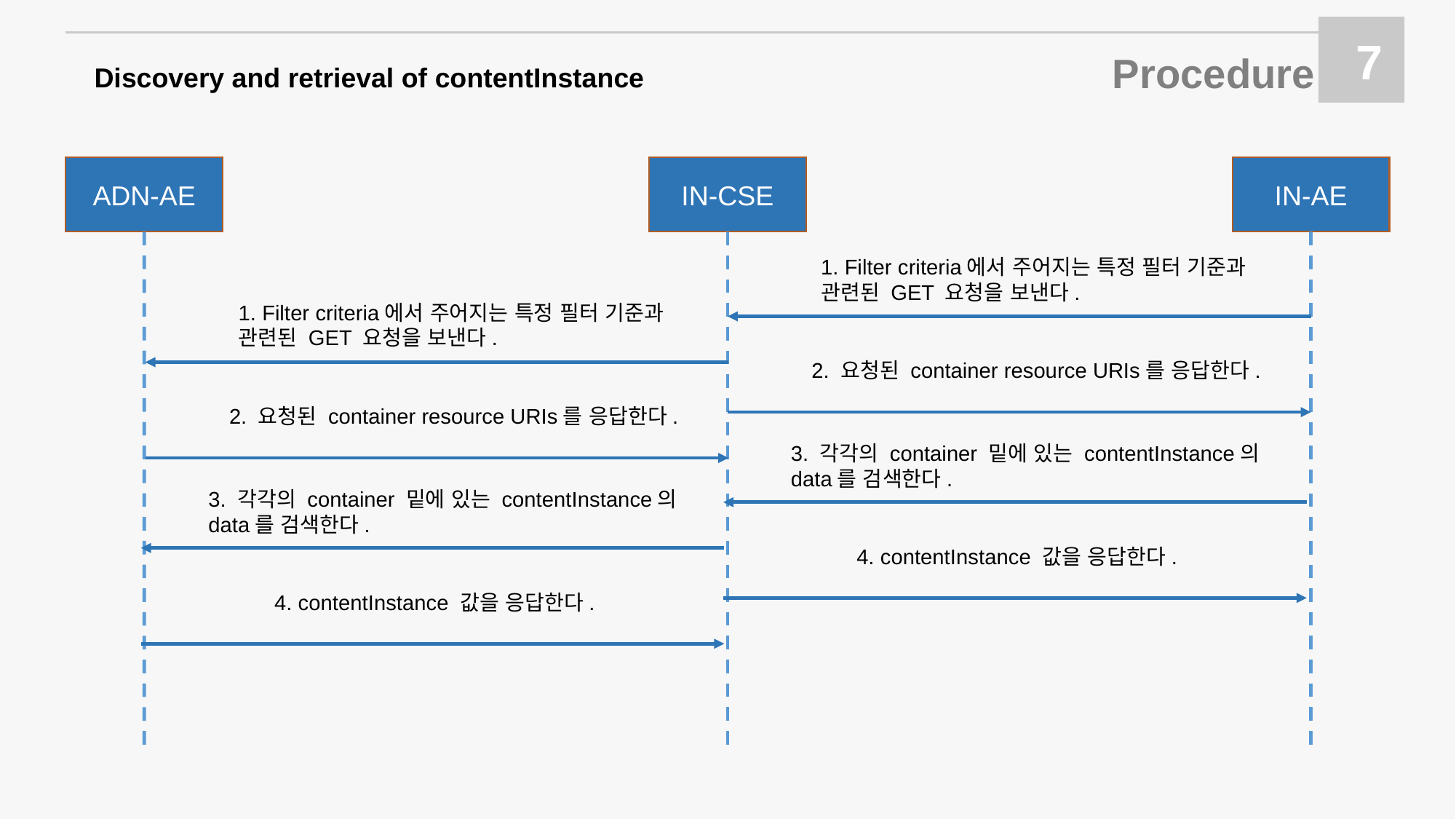

7
Procedure
Discovery and retrieval of contentInstance
ADN-AE
IN-CSE
IN-AE
1. Filter criteria에서 주어지는 특정 필터 기준과
관련된 GET 요청을 보낸다.
1. Filter criteria에서 주어지는 특정 필터 기준과
관련된 GET 요청을 보낸다.
2. 요청된 container resource URIs를 응답한다.
2. 요청된 container resource URIs를 응답한다.
3. 각각의 container 밑에 있는 contentInstance의
data를 검색한다.
3. 각각의 container 밑에 있는 contentInstance의
data를 검색한다.
4. contentInstance 값을 응답한다.
4. contentInstance 값을 응답한다.